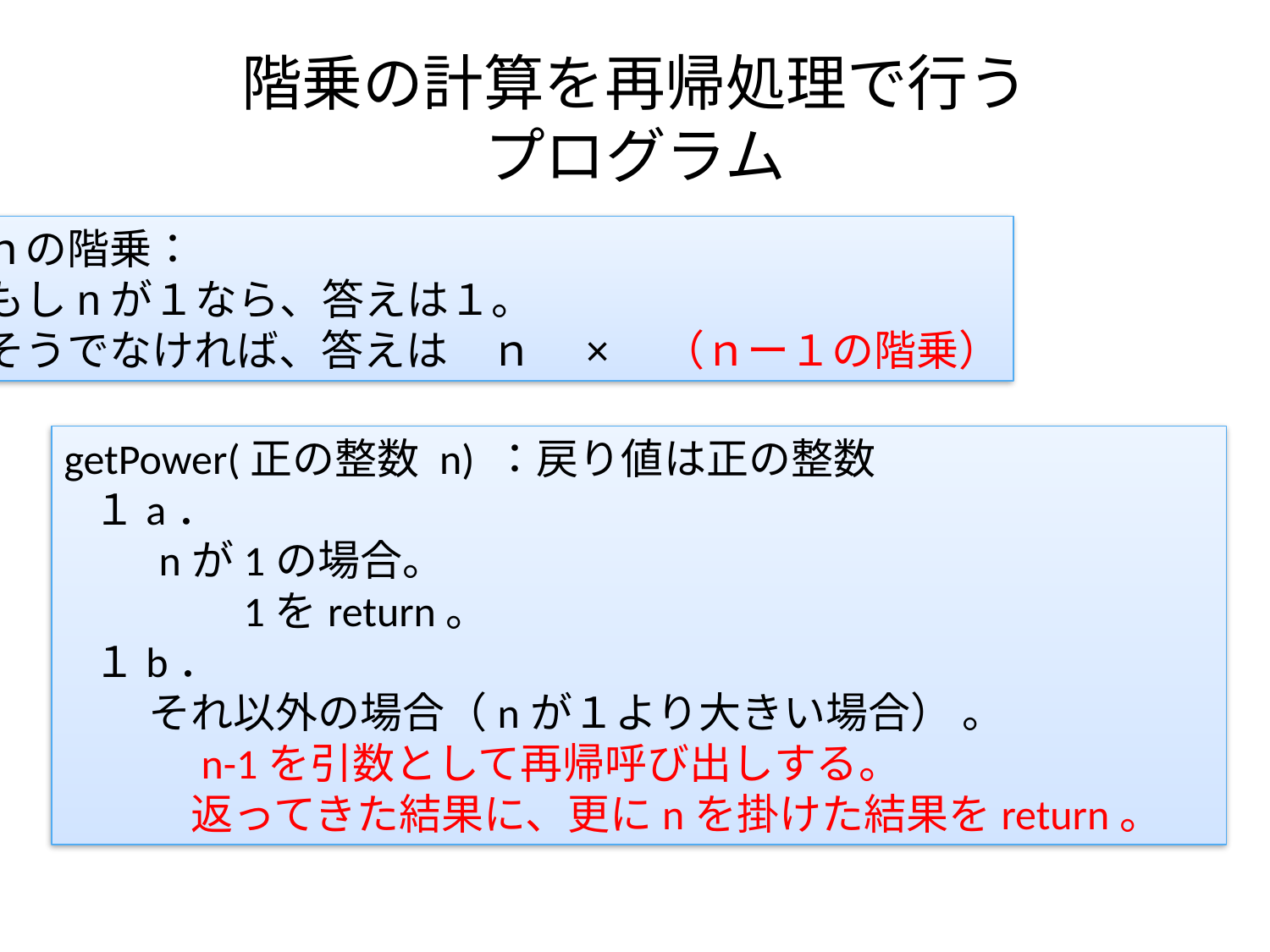

# 階乗の計算を再帰処理で行う プログラム
ｎの階乗：
もしnが１なら、答えは１。
そうでなければ、答えは　ｎ　×　（ｎー１の階乗）
getPower(正の整数 n) ：戻り値は正の整数
  １a．
　　nが1の場合。
　　　　1をreturn。
  １b．
　　それ以外の場合（nが１より大きい場合） 。
　　　n-1を引数として再帰呼び出しする。
　　　返ってきた結果に、更にnを掛けた結果をreturn。